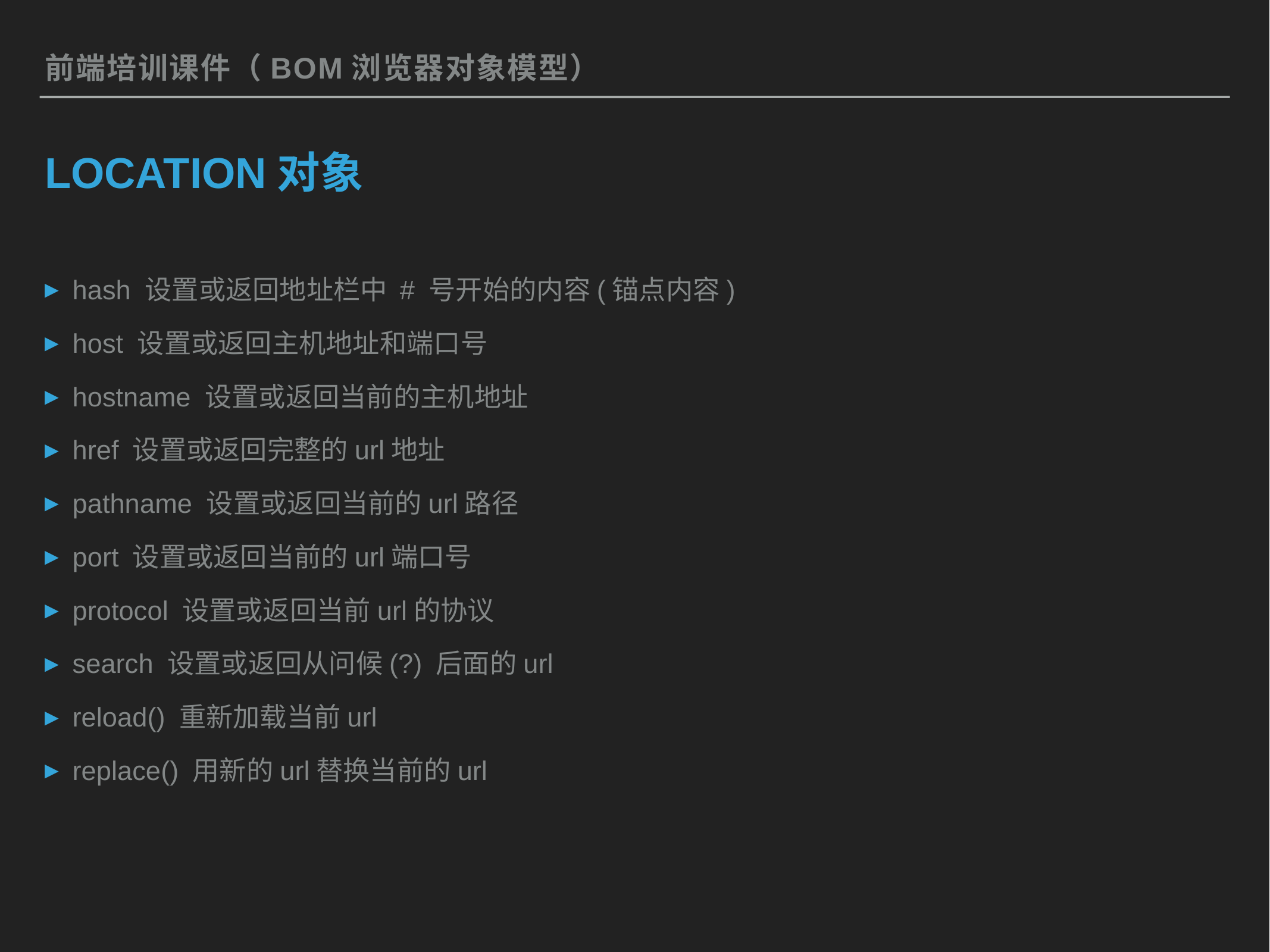

前端培训课件（BOM浏览器对象模型）
# location对象
hash 设置或返回地址栏中 # 号开始的内容(锚点内容)
host 设置或返回主机地址和端口号
hostname 设置或返回当前的主机地址
href 设置或返回完整的url地址
pathname 设置或返回当前的url路径
port 设置或返回当前的url端口号
protocol 设置或返回当前url的协议
search 设置或返回从问候(?) 后面的url
reload() 重新加载当前url
replace() 用新的url替换当前的url